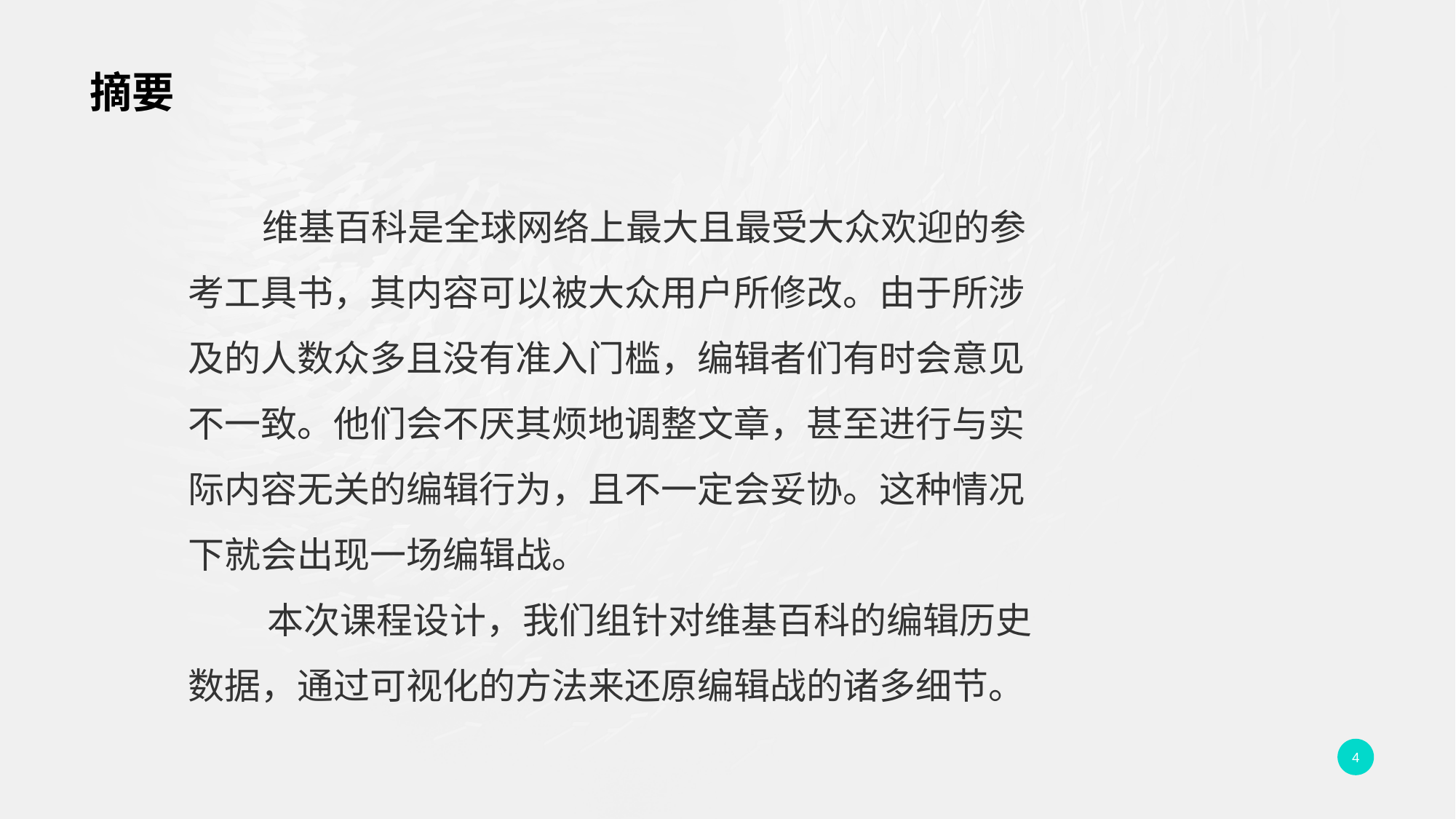

# 摘要
        维基百科是全球网络上最大且最受大众欢迎的参考工具书，其内容可以被大众用户所修改。由于所涉及的人数众多且没有准入门槛，编辑者们有时会意见不一致。他们会不厌其烦地调整文章，甚至进行与实际内容无关的编辑行为，且不一定会妥协。这种情况下就会出现一场编辑战。
  本次课程设计，我们组针对维基百科的编辑历史数据，通过可视化的方法来还原编辑战的诸多细节。
4